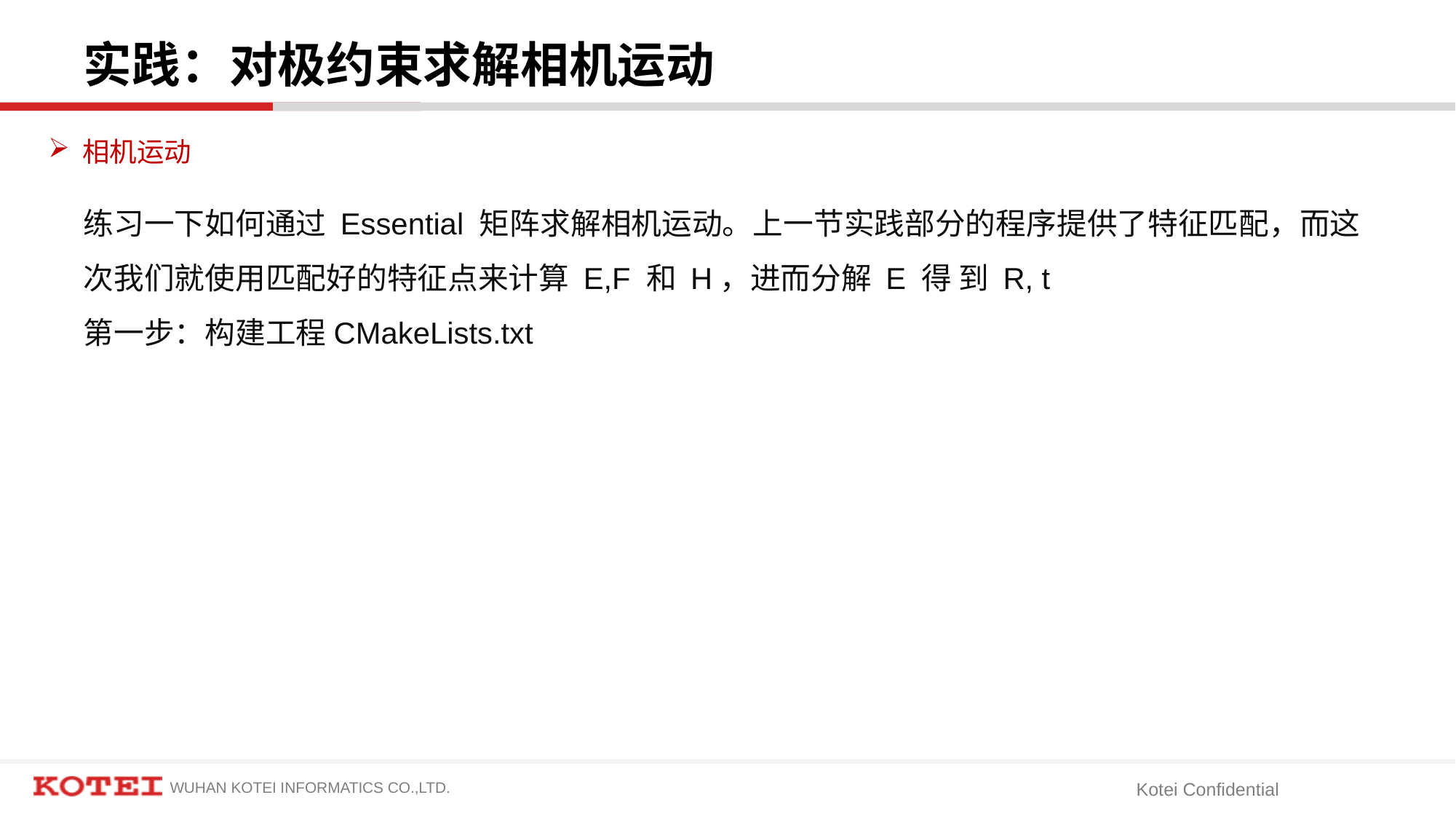

# 实践：对极约束求解相机运动
相机运动
练习一下如何通过 Essential 矩阵求解相机运动。上一节实践部分的程序提供了特征匹配，而这次我们就使用匹配好的特征点来计算 E,F 和 H，进而分解 E 得 到 R, t
第一步：构建工程CMakeLists.txt